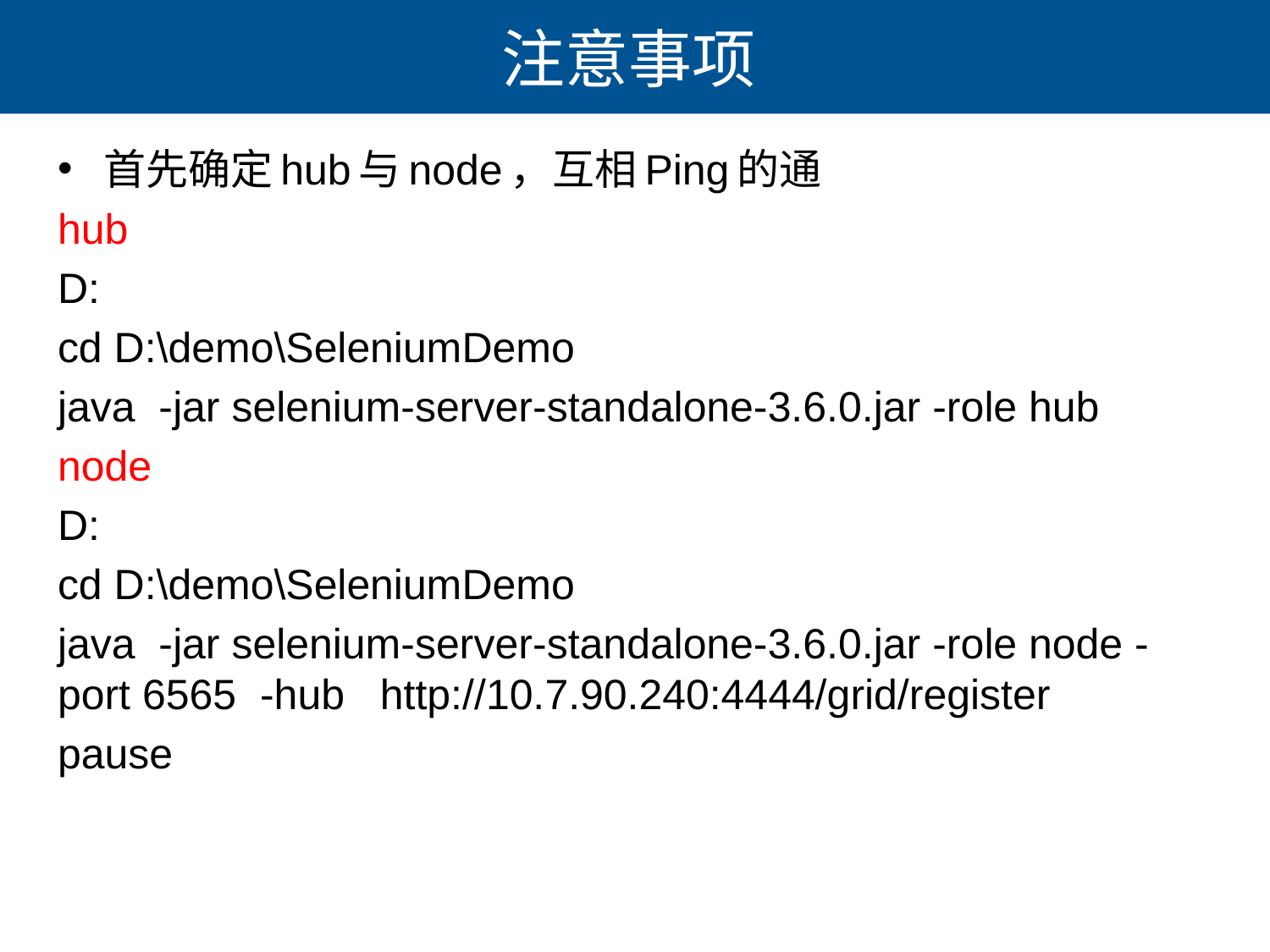

# 注意事项
首先确定hub与node，互相Ping的通
hub
D:
cd D:\demo\SeleniumDemo
java  -jar selenium-server-standalone-3.6.0.jar -role hub
node
D:
cd D:\demo\SeleniumDemo
java  -jar selenium-server-standalone-3.6.0.jar -role node -port 6565  -hub   http://10.7.90.240:4444/grid/register
pause